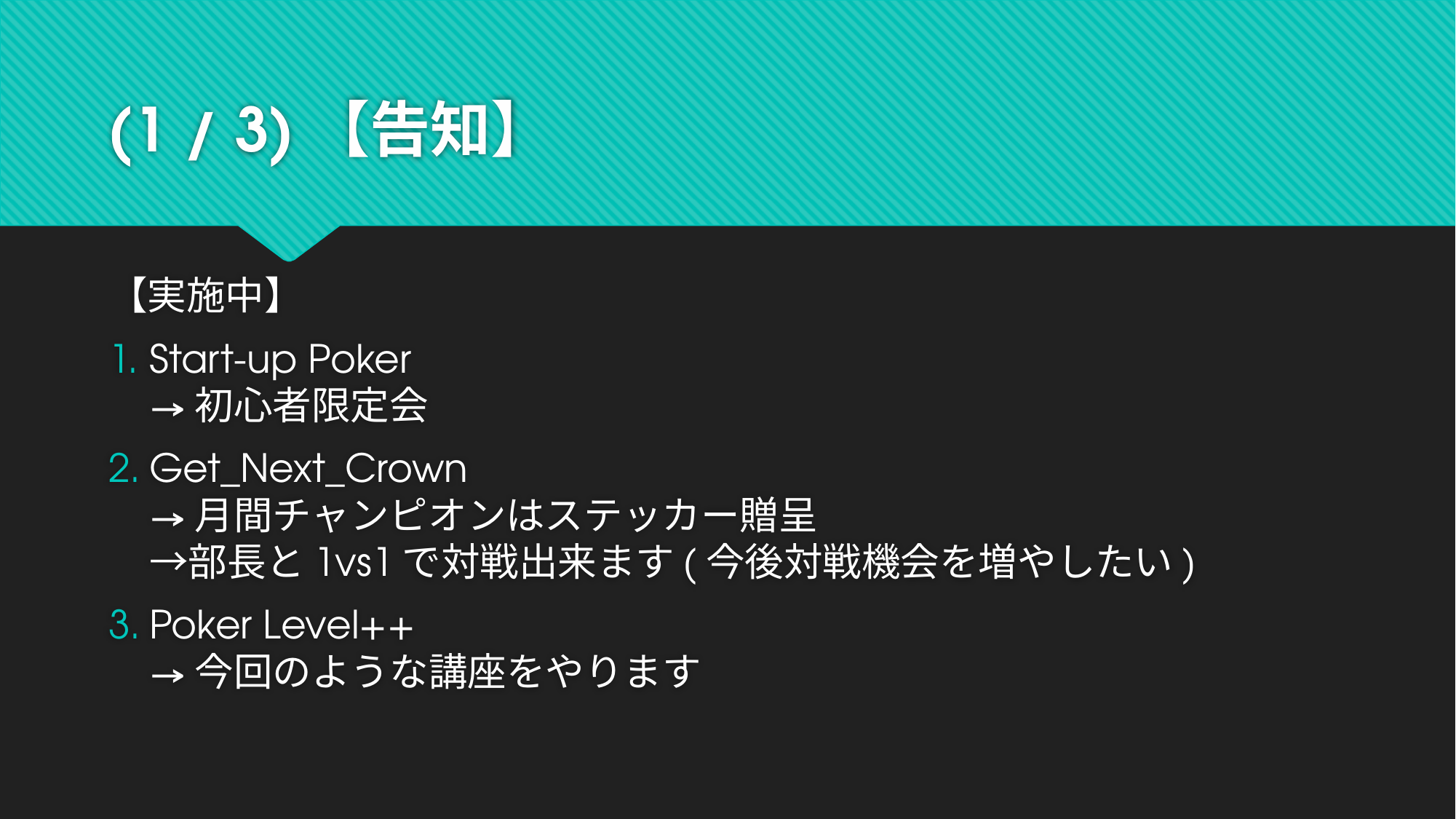

# (1 / 3)【告知】
【実施中】
Start-up Poker
→初心者限定会
Get_Next_Crown
→月間チャンピオンはステッカー贈呈
→部長と1vs1で対戦出来ます(今後対戦機会を増やしたい)
Poker Level++
→今回のような講座をやります